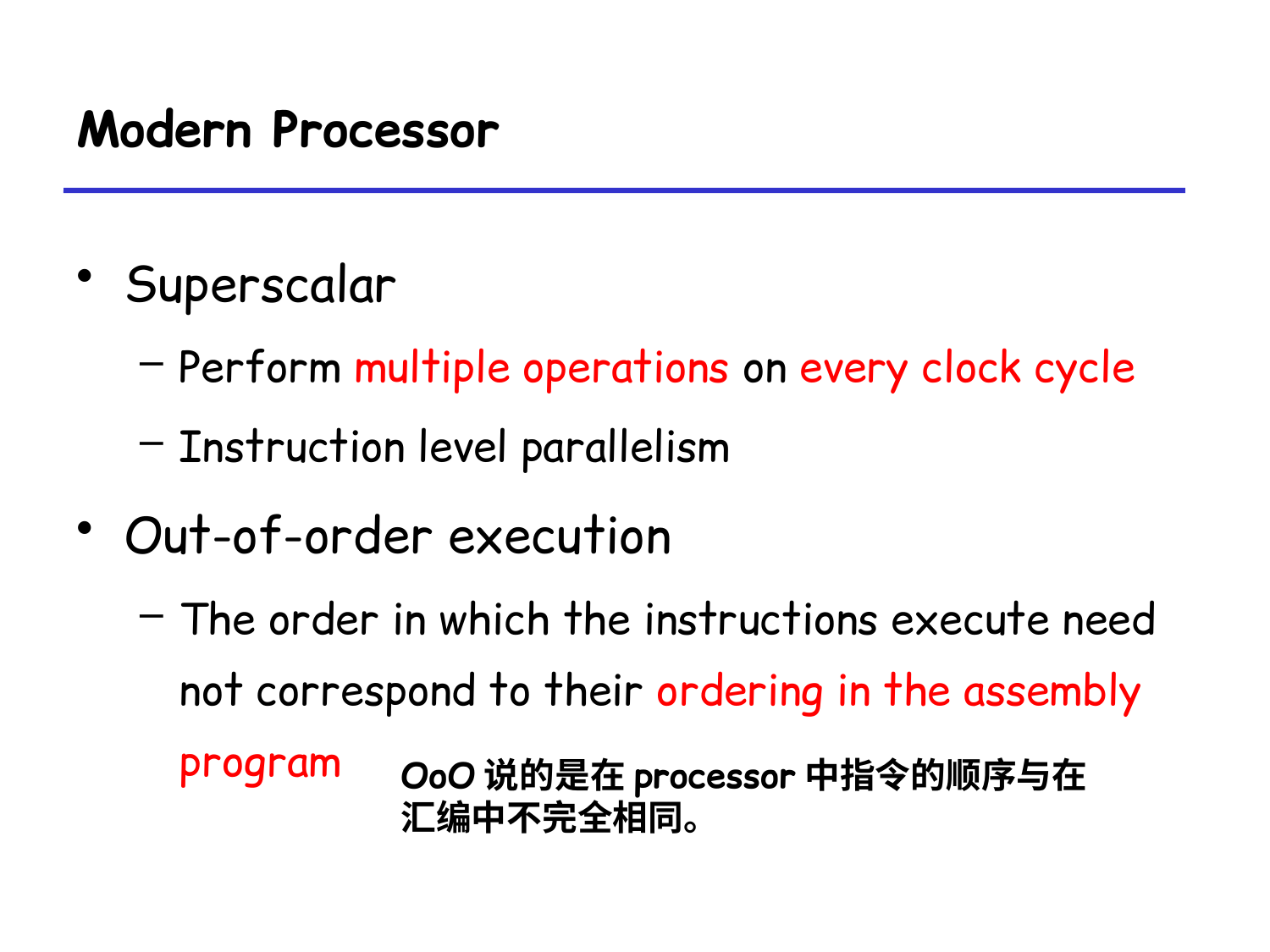

# Modern Processor
Superscalar
Perform multiple operations on every clock cycle
Instruction level parallelism
Out-of-order execution
The order in which the instructions execute need not correspond to their ordering in the assembly program
OoO说的是在processor中指令的顺序与在
汇编中不完全相同。
50